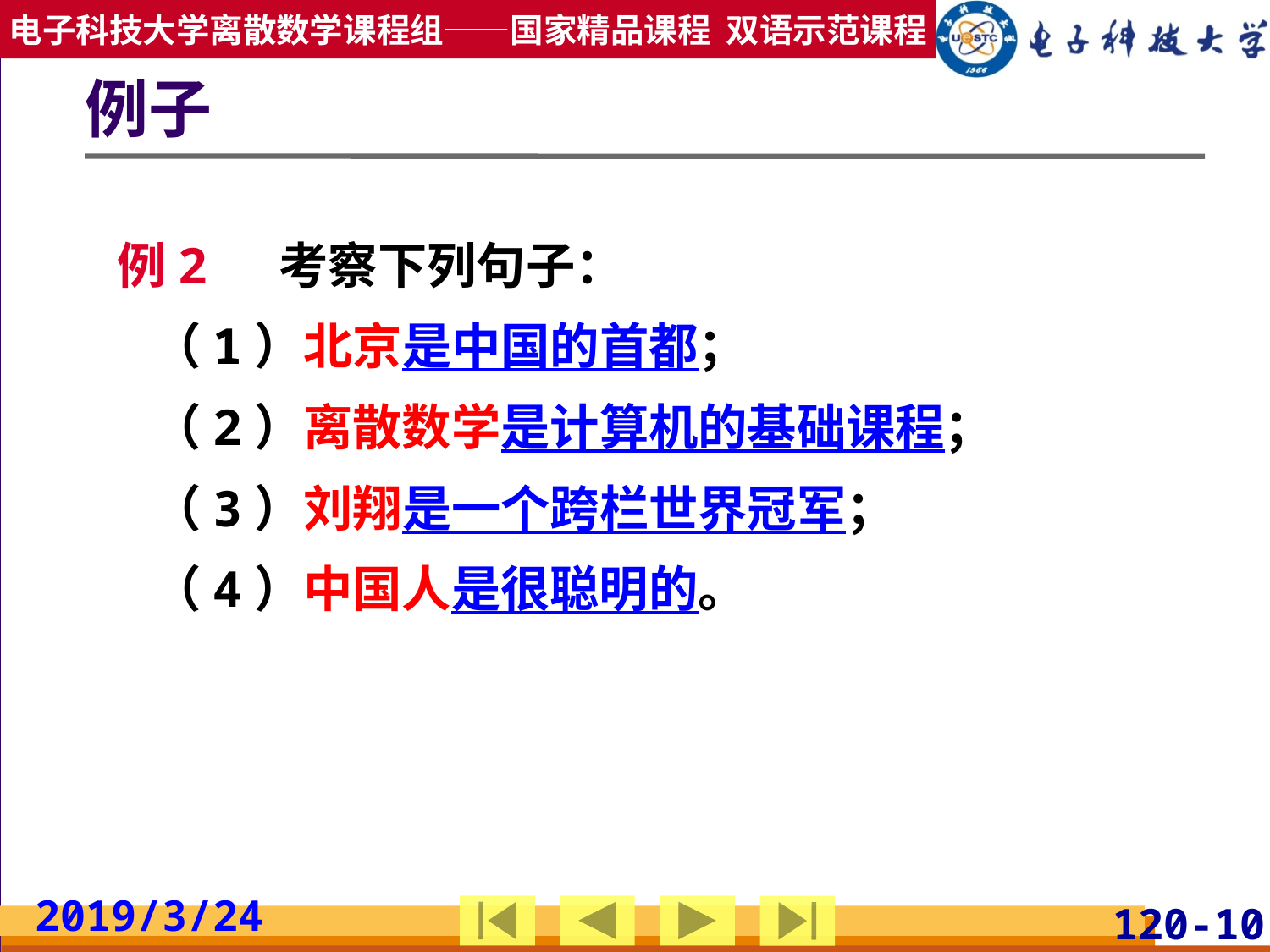

# 例子
例2  考察下列句子：
  （1）北京是中国的首都；
  （2）离散数学是计算机的基础课程；
  （3）刘翔是一个跨栏世界冠军；
  （4）中国人是很聪明的。
2019/3/24